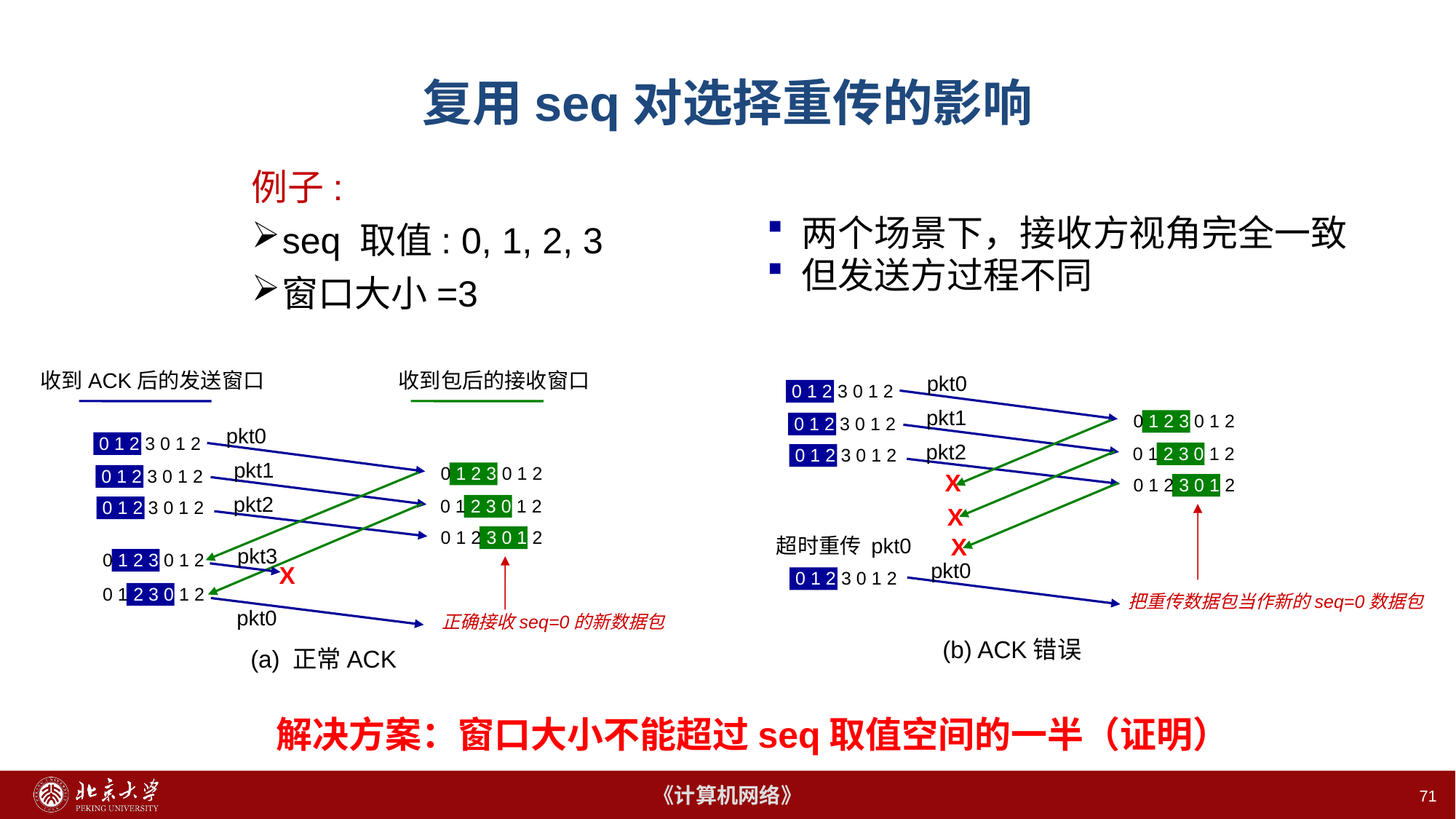

# 复用seq对选择重传的影响
例子:
seq 取值: 0, 1, 2, 3
窗口大小=3
两个场景下，接收方视角完全一致
但发送方过程不同
收到ACK后的发送窗口
收到包后的接收窗口
pkt0
0 1 2 3 0 1 2

pkt1
0 1 2 3 0 1 2
0 1 2 3 0 1 2

pkt2
0 1 2 3 0 1 2
0 1 2 3 0 1 2

X
0 1 2 3 0 1 2

X

X
超时重传 pkt0
pkt0
0 1 2 3 0 1 2

把重传数据包当作新的seq=0数据包
(b) ACK错误

pkt0
0 1 2 3 0 1 2

pkt1
0 1 2 3 0 1 2
0 1 2 3 0 1 2

pkt2
0 1 2 3 0 1 2
0 1 2 3 0 1 2

0 1 2 3 0 1 2

pkt3
0 1 2 3 0 1 2

X

0 1 2 3 0 1 2

pkt0
正确接收seq=0的新数据包
(a) 正常ACK
解决方案：窗口大小不能超过seq取值空间的一半（证明）
71